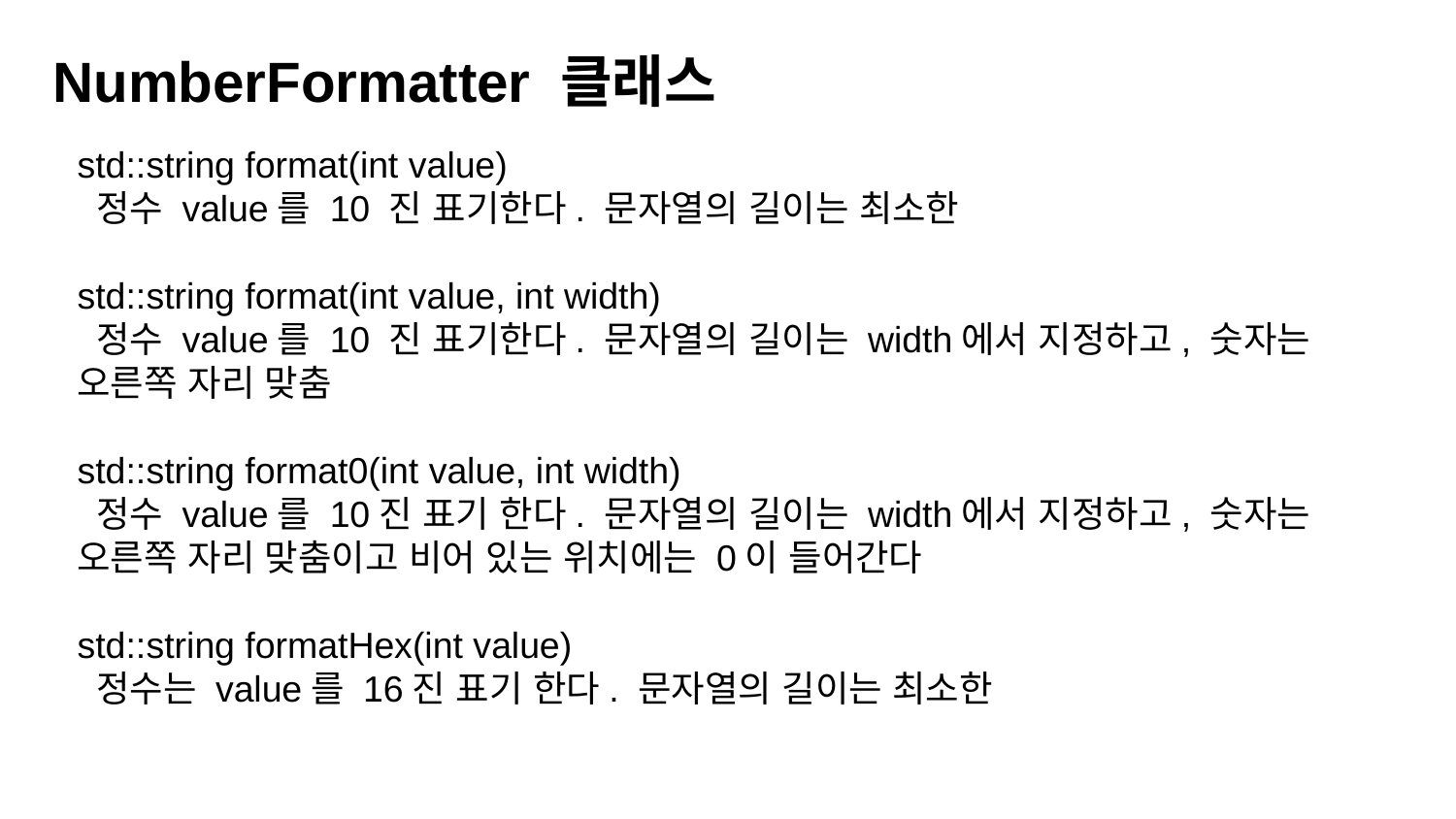

NumberFormatter 클래스
std::string format(int value)
 정수 value를 10 진 표기한다. 문자열의 길이는 최소한
std::string format(int value, int width)
 정수 value를 10 진 표기한다. 문자열의 길이는 width에서 지정하고, 숫자는 오른쪽 자리 맞춤
std::string format0(int value, int width)
 정수 value를 10진 표기 한다. 문자열의 길이는 width에서 지정하고, 숫자는 오른쪽 자리 맞춤이고 비어 있는 위치에는 0이 들어간다
std::string formatHex(int value)
 정수는 value를 16진 표기 한다. 문자열의 길이는 최소한